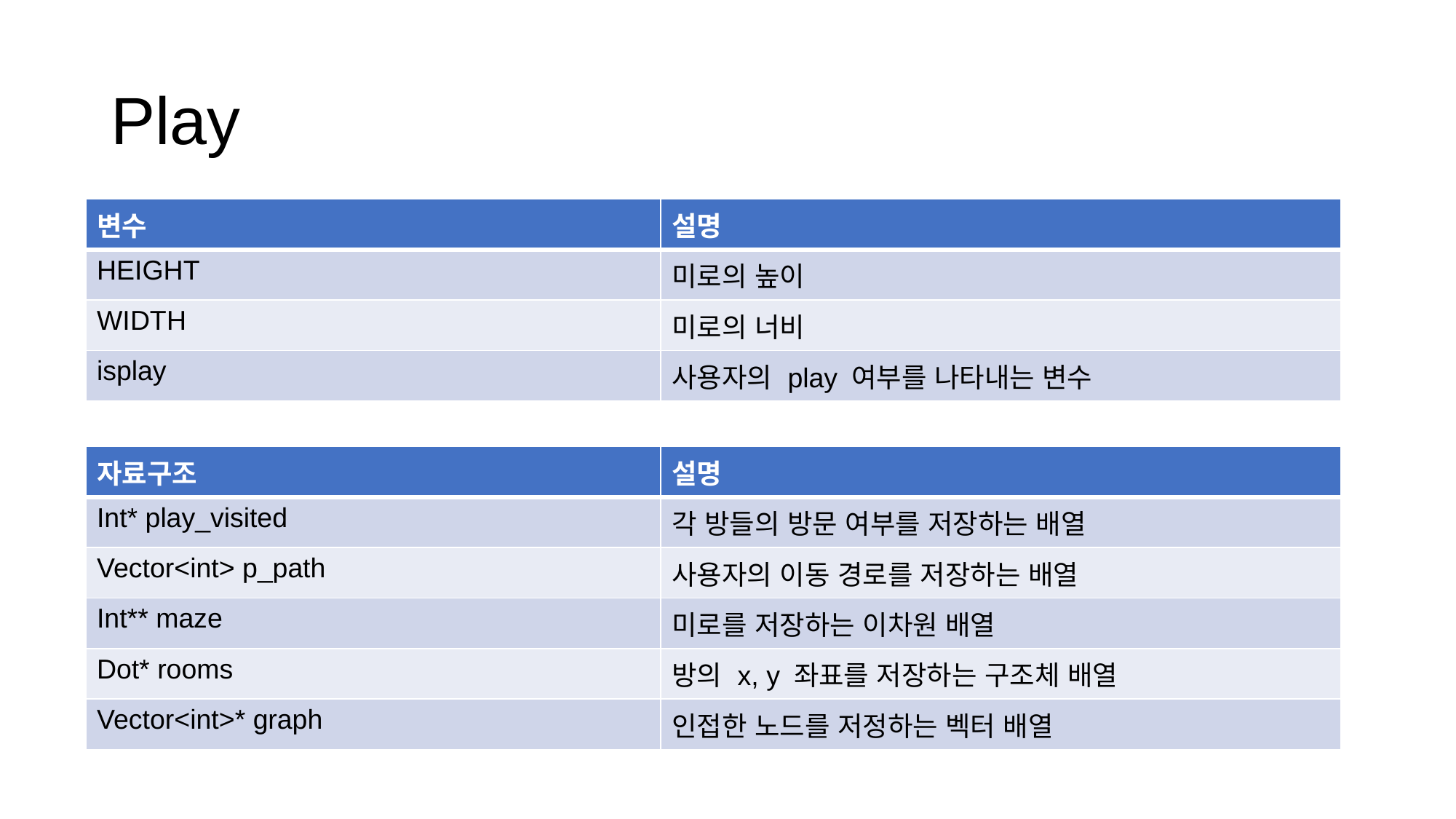

# Play
| 변수 | 설명 |
| --- | --- |
| HEIGHT | 미로의 높이 |
| WIDTH | 미로의 너비 |
| isplay | 사용자의 play 여부를 나타내는 변수 |
| 자료구조 | 설명 |
| --- | --- |
| Int\* play\_visited | 각 방들의 방문 여부를 저장하는 배열 |
| Vector<int> p\_path | 사용자의 이동 경로를 저장하는 배열 |
| Int\*\* maze | 미로를 저장하는 이차원 배열 |
| Dot\* rooms | 방의 x, y 좌표를 저장하는 구조체 배열 |
| Vector<int>\* graph | 인접한 노드를 저정하는 벡터 배열 |